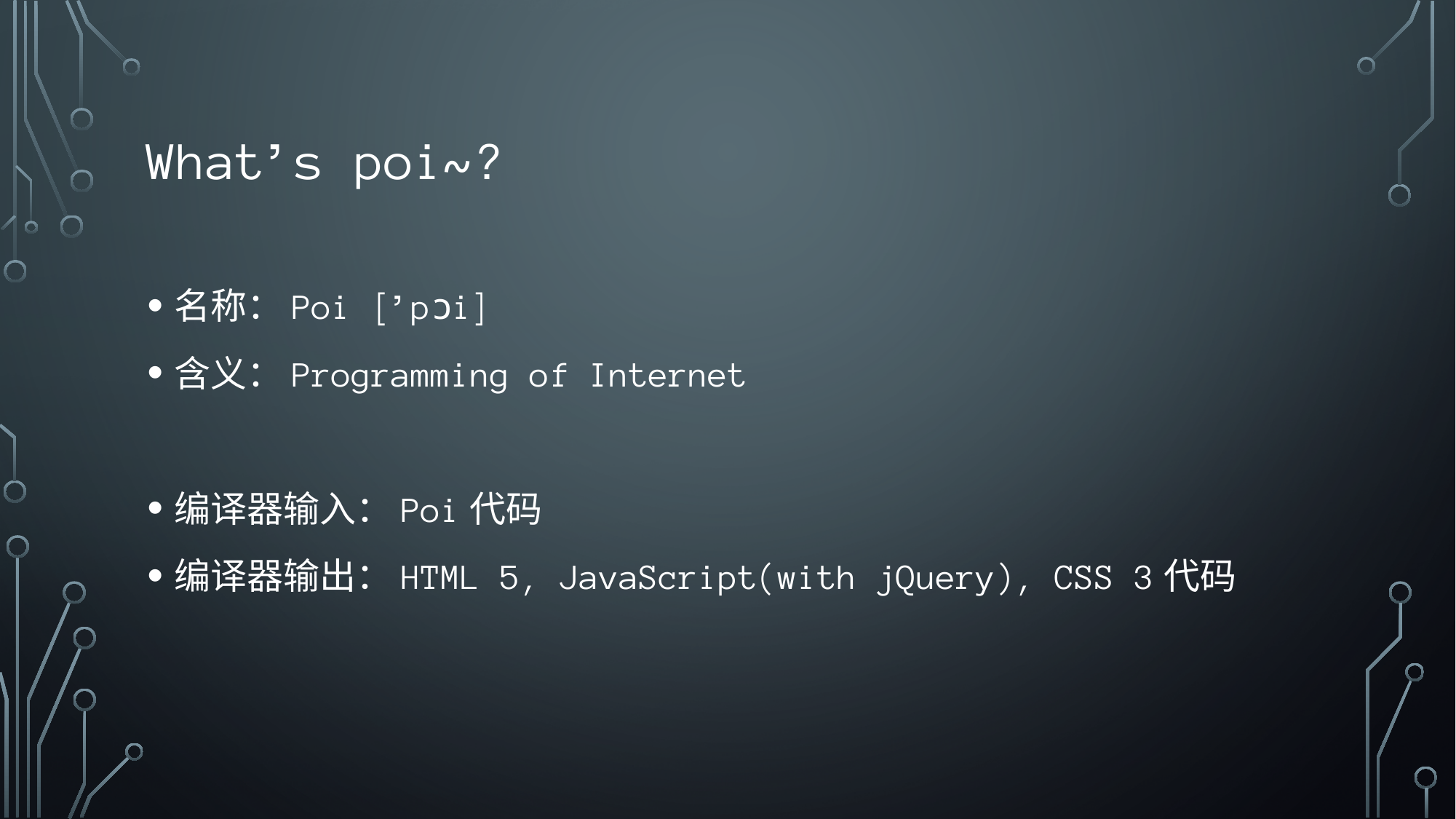

# What’s poi~?
名称：Poi [’pɔi]
含义：Programming of Internet

编译器输入：Poi代码
编译器输出：HTML 5, JavaScript(with jQuery), CSS 3代码